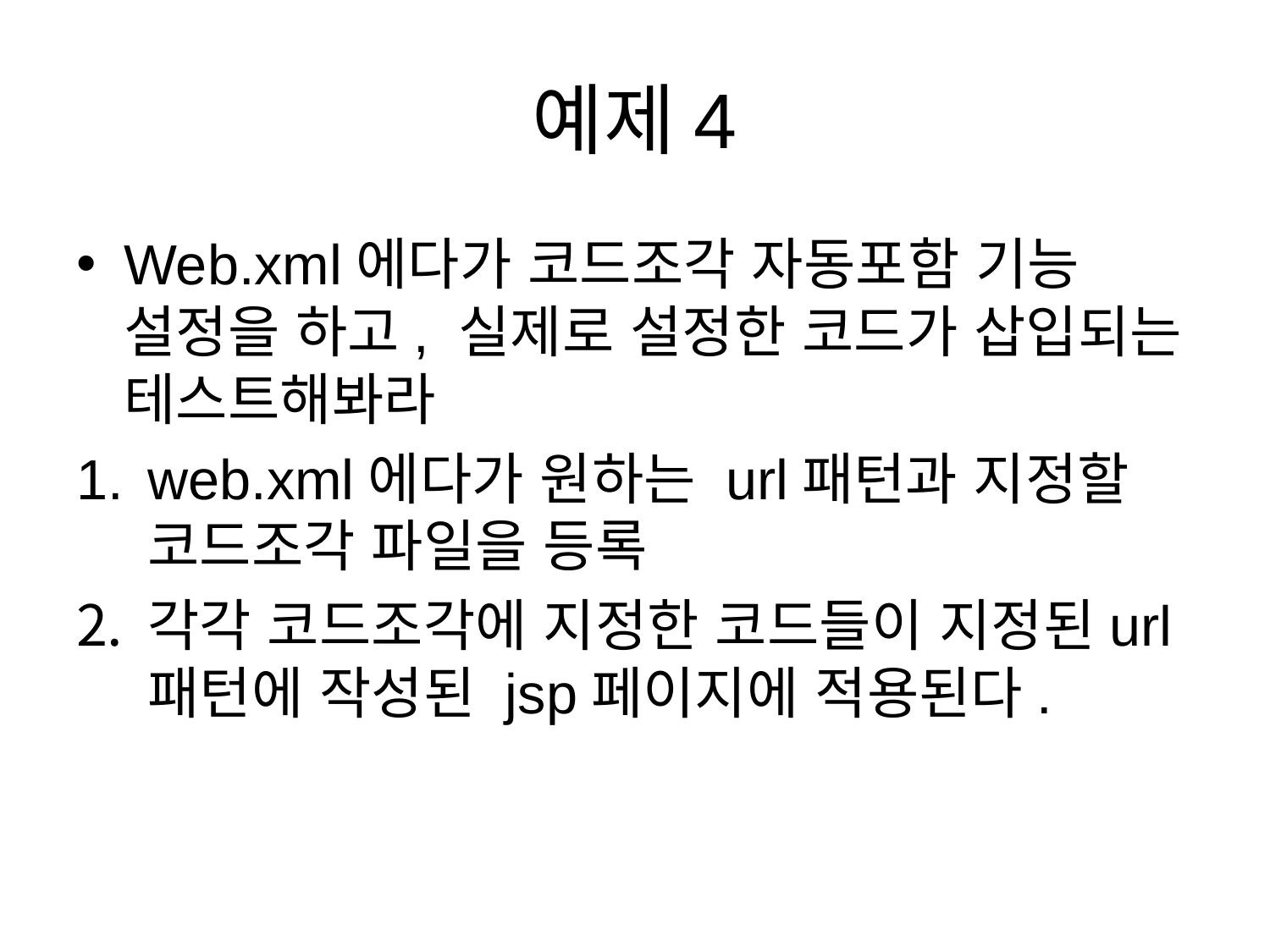

# 예제4
Web.xml에다가 코드조각 자동포함 기능 설정을 하고, 실제로 설정한 코드가 삽입되는 테스트해봐라
web.xml에다가 원하는 url패턴과 지정할 코드조각 파일을 등록
각각 코드조각에 지정한 코드들이 지정된url 패턴에 작성된 jsp페이지에 적용된다.